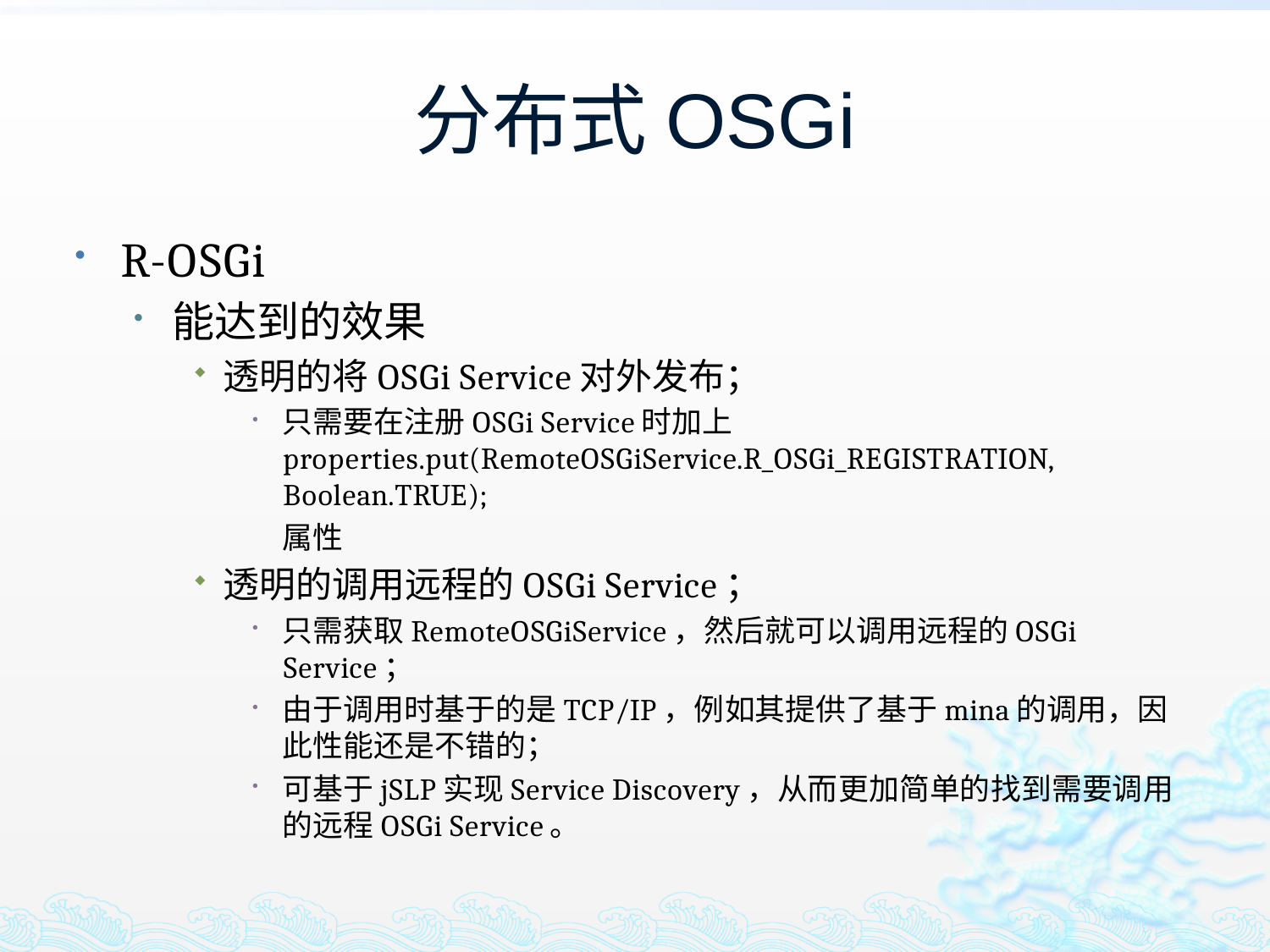

# 分布式OSGi
R-OSGi
能达到的效果
透明的将OSGi Service对外发布；
只需要在注册OSGi Service时加上properties.put(RemoteOSGiService.R_OSGi_REGISTRATION, Boolean.TRUE);
	属性
透明的调用远程的OSGi Service；
只需获取RemoteOSGiService，然后就可以调用远程的OSGi Service；
由于调用时基于的是TCP/IP，例如其提供了基于mina的调用，因此性能还是不错的；
可基于jSLP实现Service Discovery，从而更加简单的找到需要调用的远程OSGi Service。